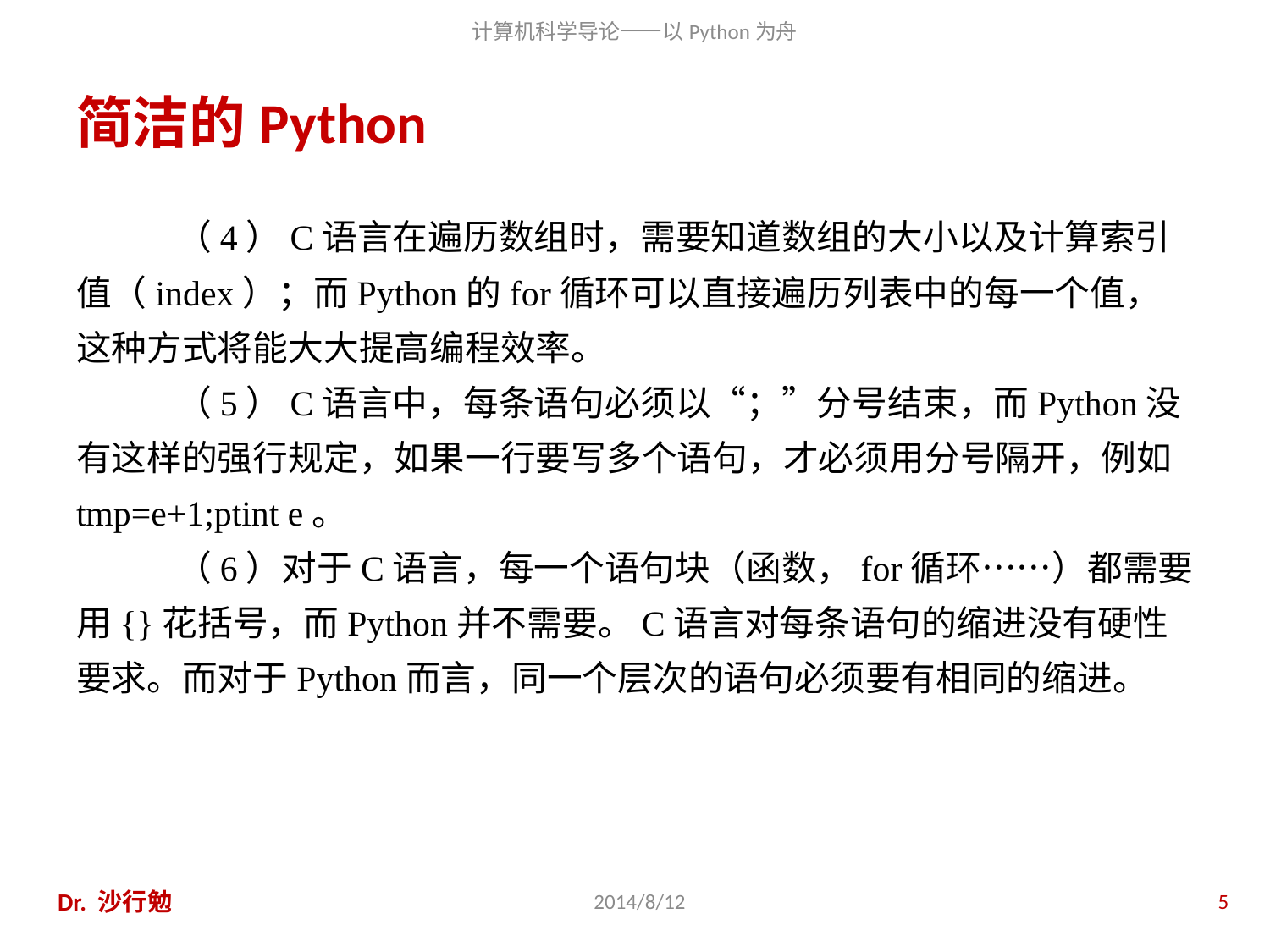

# 简洁的Python
（4）C语言在遍历数组时，需要知道数组的大小以及计算索引值（index）；而Python的for循环可以直接遍历列表中的每一个值，这种方式将能大大提高编程效率。
（5）C语言中，每条语句必须以“；”分号结束，而Python没有这样的强行规定，如果一行要写多个语句，才必须用分号隔开，例如tmp=e+1;ptint e。
（6）对于C语言，每一个语句块（函数，for循环……）都需要用{}花括号，而Python并不需要。C语言对每条语句的缩进没有硬性要求。而对于Python而言，同一个层次的语句必须要有相同的缩进。
Dr. 沙行勉
2014/8/12
5